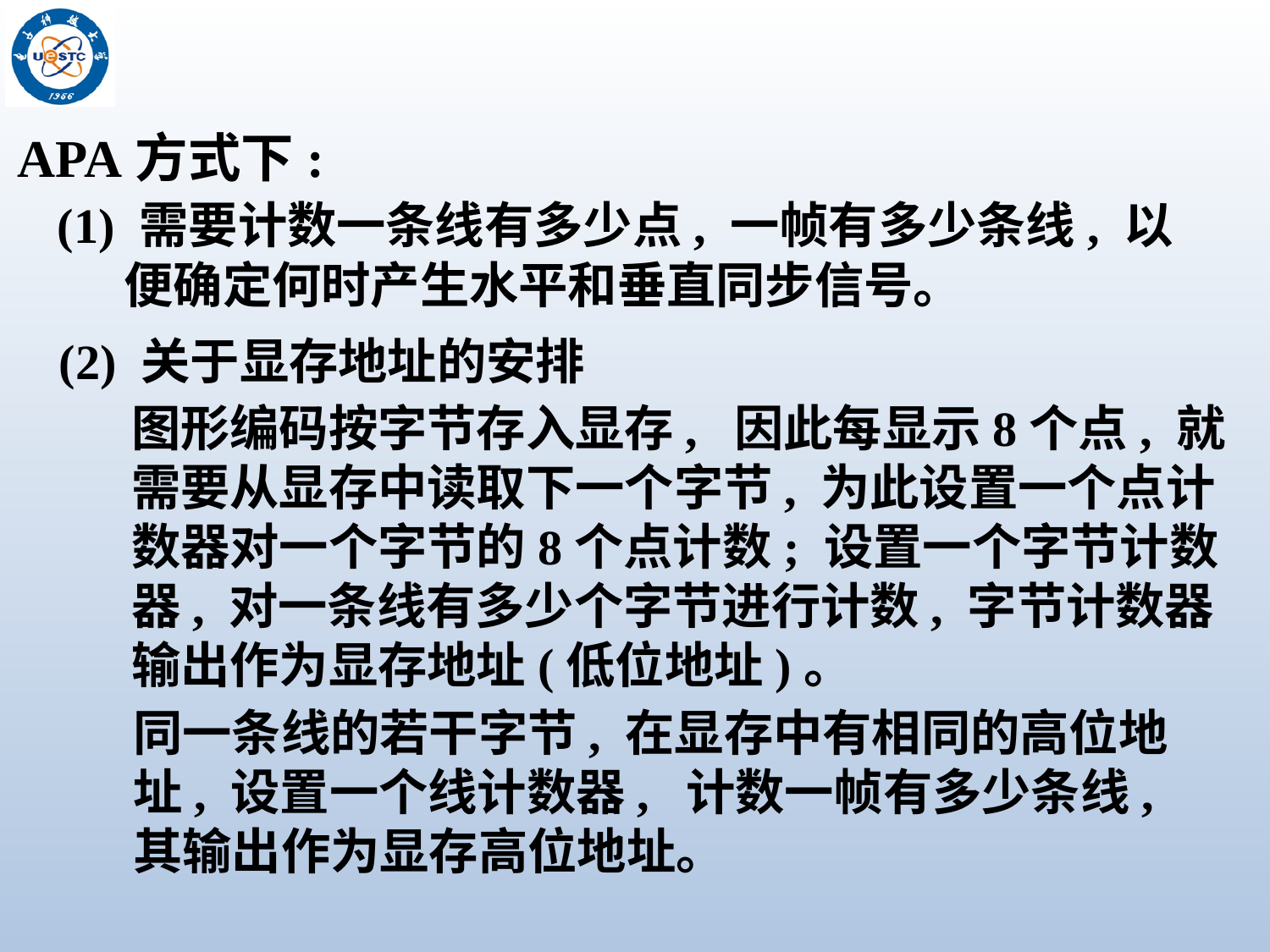

APA方式下:
   (1) 需要计数一条线有多少点, 一帧有多少条线, 以便确定何时产生水平和垂直同步信号。
(2) 关于显存地址的安排
图形编码按字节存入显存,  因此每显示8个点, 就需要从显存中读取下一个字节, 为此设置一个点计数器对一个字节的8个点计数; 设置一个字节计数器, 对一条线有多少个字节进行计数, 字节计数器输出作为显存地址(低位地址)。
同一条线的若干字节, 在显存中有相同的高位地址, 设置一个线计数器,  计数一帧有多少条线, 其输出作为显存高位地址。